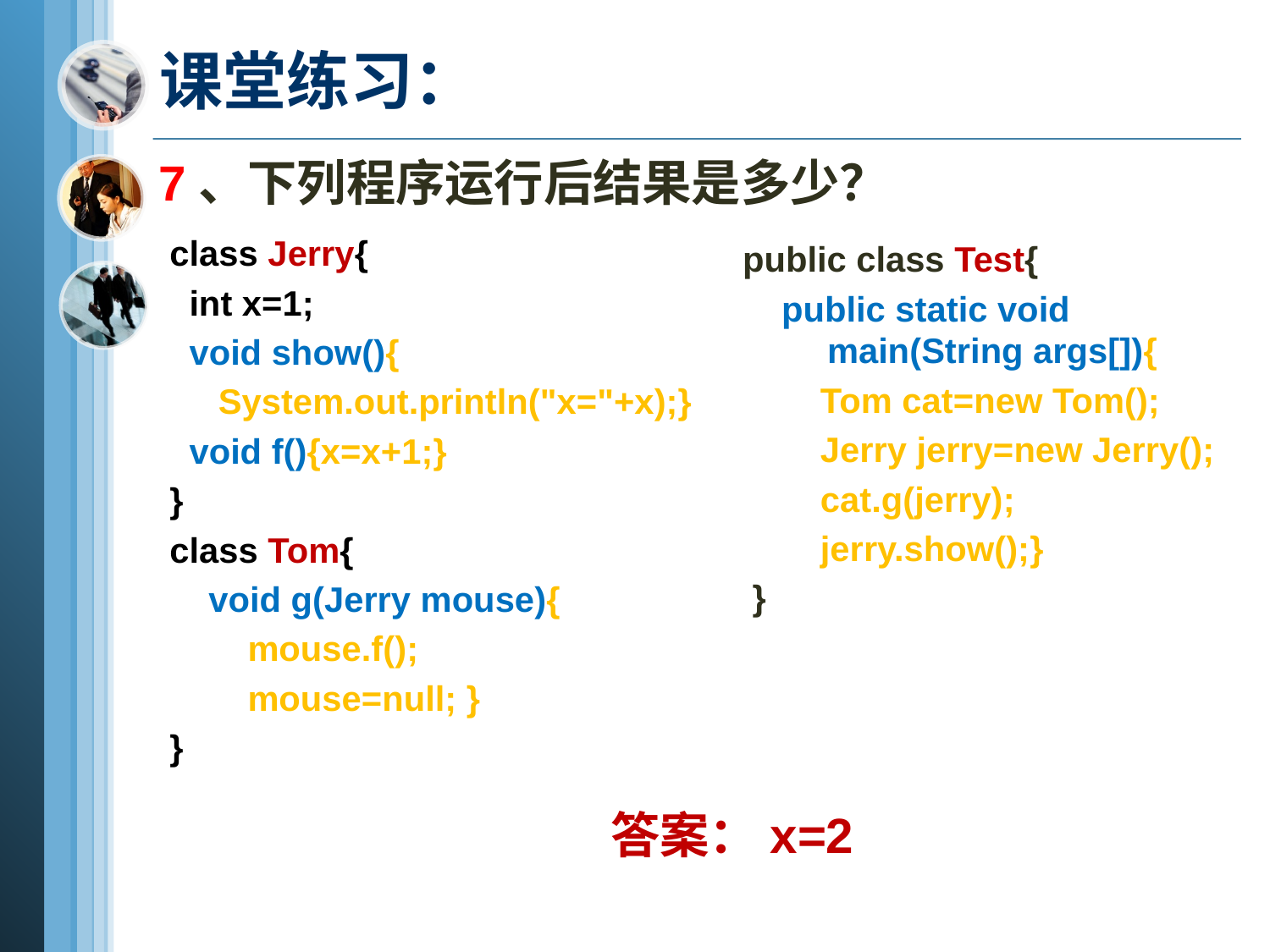

# 课堂练习：
7、下列程序运行后结果是多少？
class Jerry{
  int x=1;
  void show(){
     System.out.println("x="+x);}
  void f(){x=x+1;}
}
class Tom{
    void g(Jerry mouse){
        mouse.f();
        mouse=null; }
}
public class Test{
    public static void main(String args[]){
        Tom cat=new Tom();
        Jerry jerry=new Jerry();
        cat.g(jerry);
        jerry.show();}
 }
答案：x=2